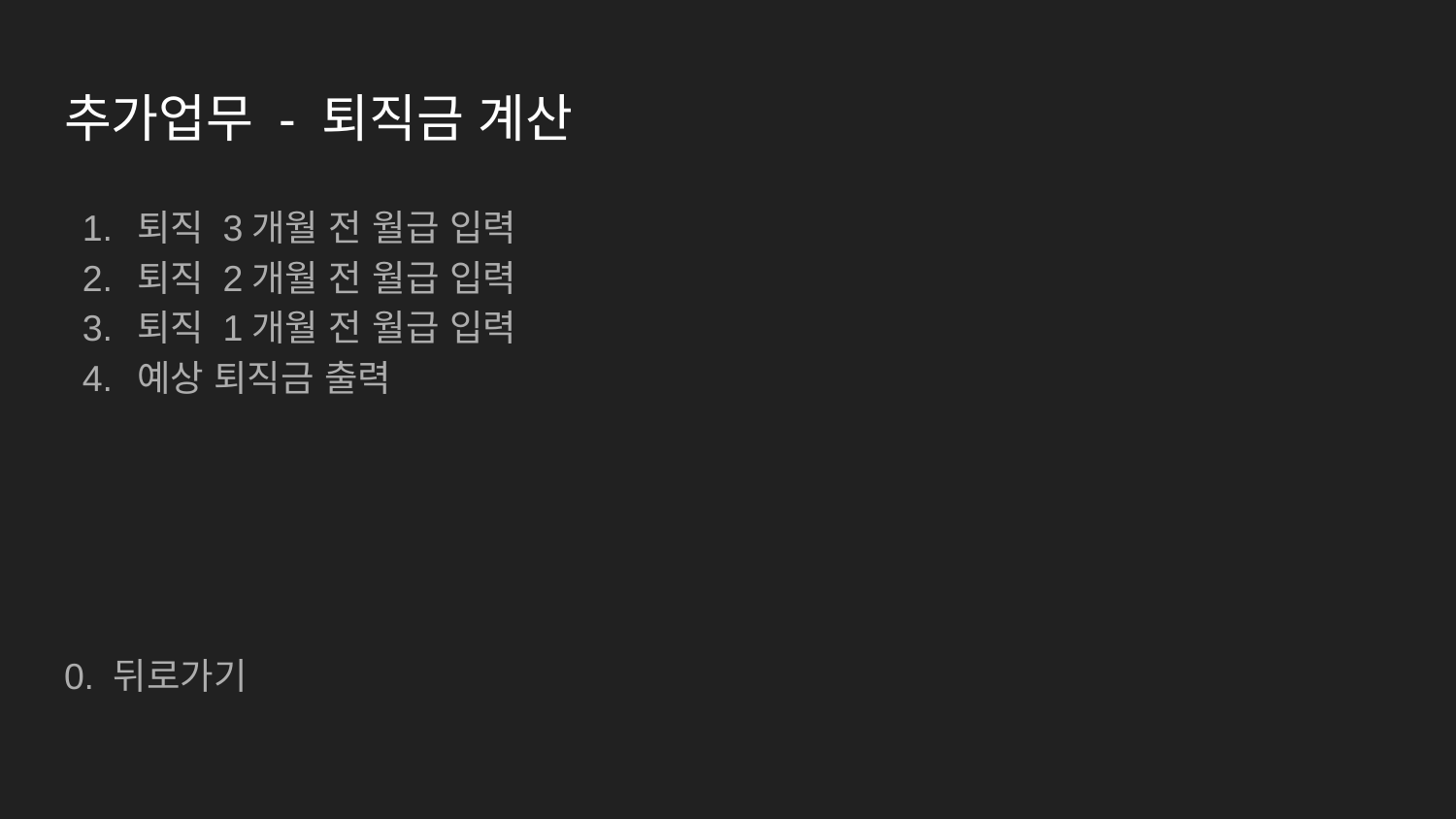

# 추가업무 - 퇴직금 계산
퇴직 3개월 전 월급 입력
퇴직 2개월 전 월급 입력
퇴직 1개월 전 월급 입력
예상 퇴직금 출력

0. 뒤로가기